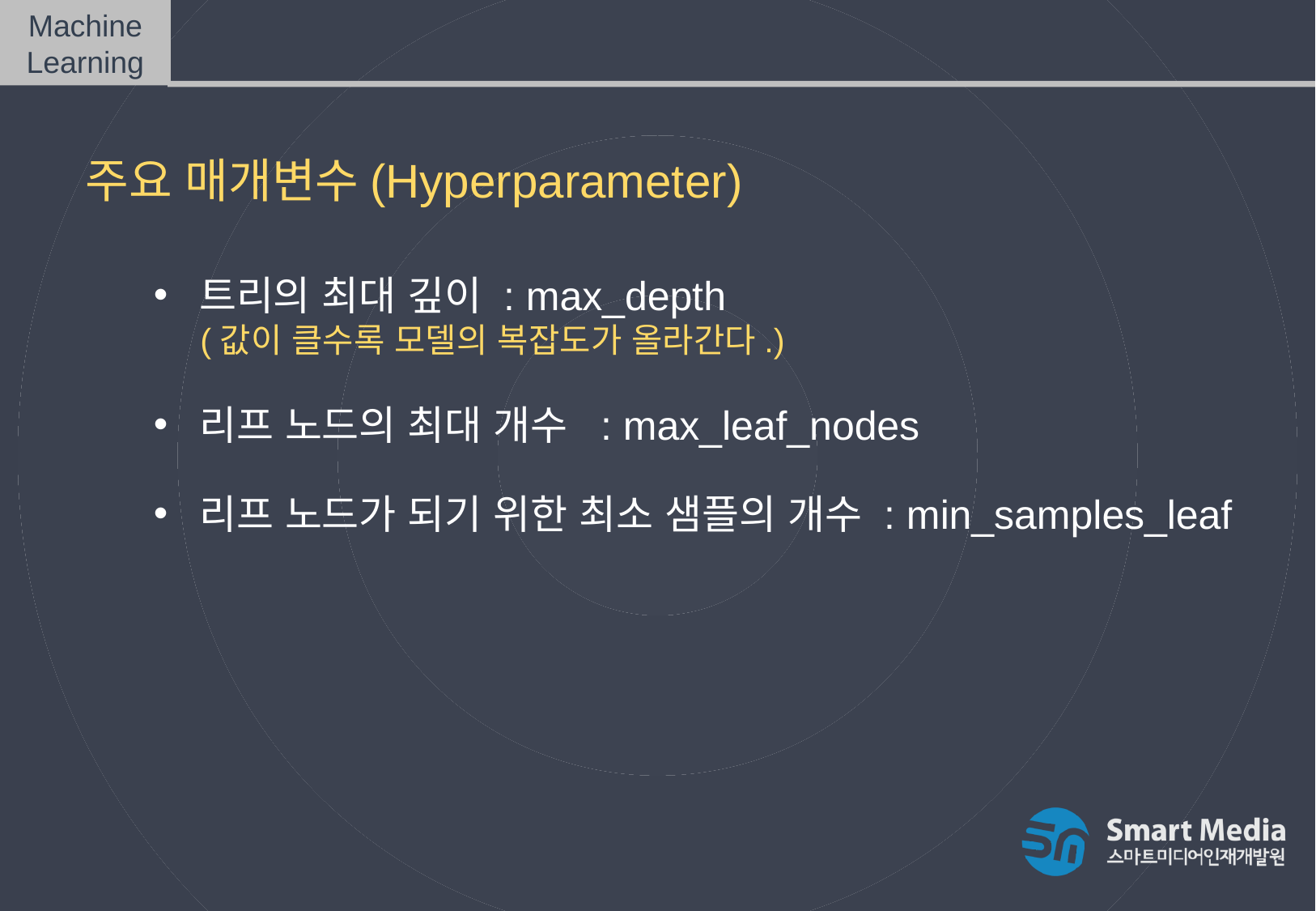

Machine Learning
Decision Tree

주요 매개변수(Hyperparameter)
트리의 최대 깊이 : max_depth
     (값이 클수록 모델의 복잡도가 올라간다.)

리프 노드의 최대 개수  : max_leaf_nodes

리프 노드가 되기 위한 최소 샘플의 개수 : min_samples_leaf